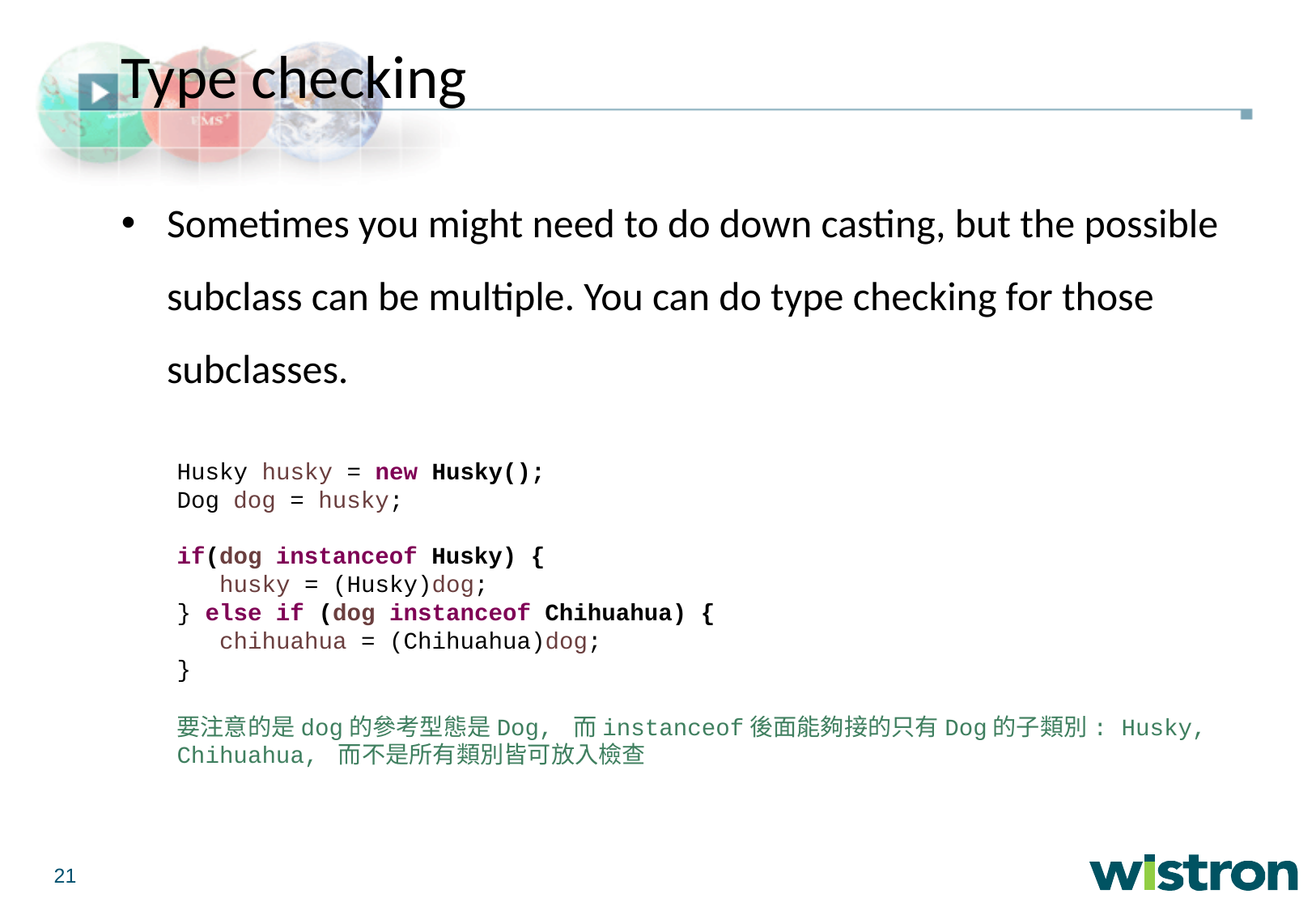

Type checking
Sometimes you might need to do down casting, but the possible subclass can be multiple. You can do type checking for those subclasses.
Husky husky = new Husky();
Dog dog = husky;

if(dog instanceof Husky) {
   husky = (Husky)dog;
} else if (dog instanceof Chihuahua) {
   chihuahua = (Chihuahua)dog;
}
要注意的是dog的參考型態是Dog, 而instanceof後面能夠接的只有Dog的子類別: Husky, Chihuahua, 而不是所有類別皆可放入檢查